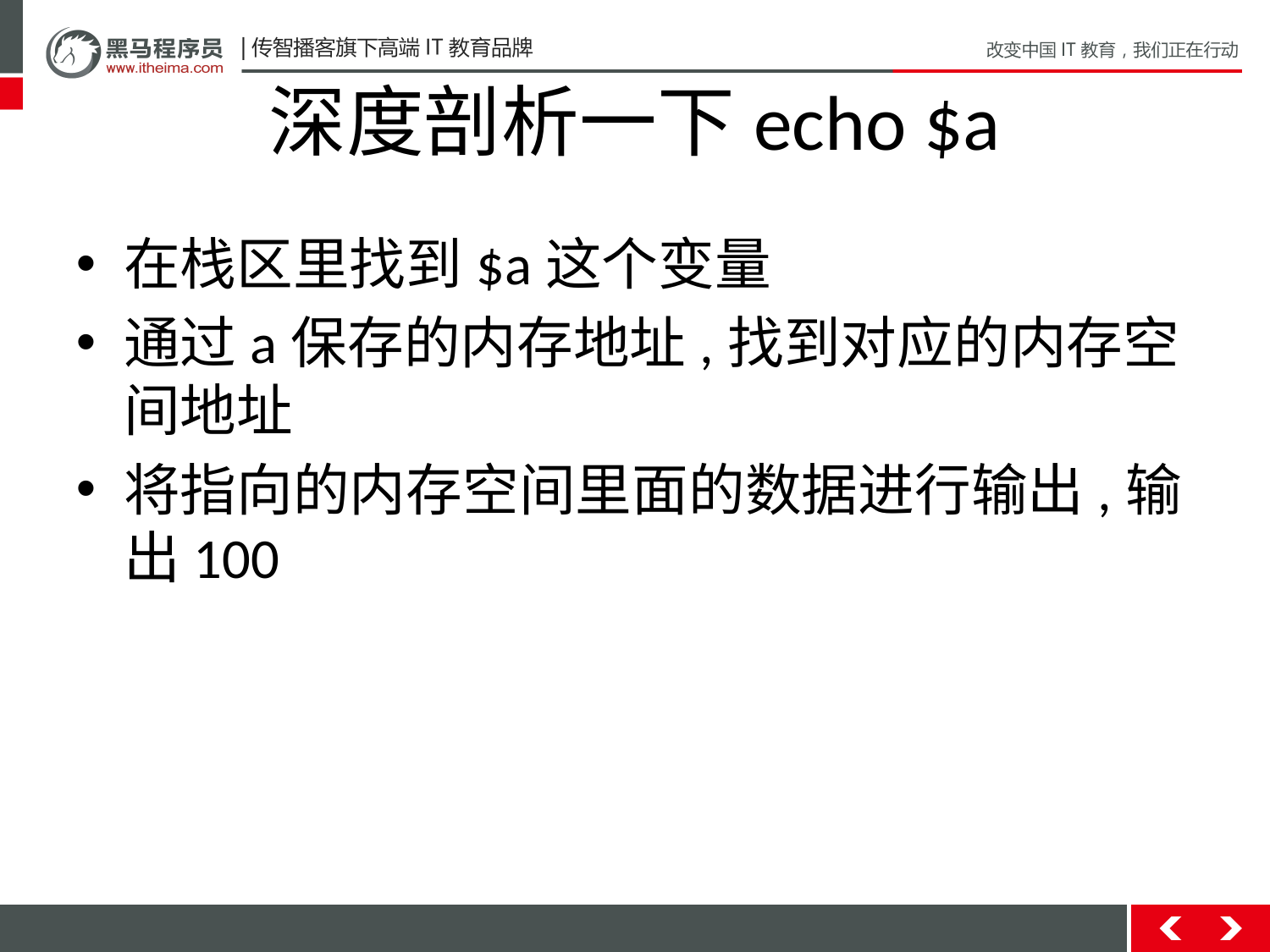

# 深度剖析一下echo $a
在栈区里找到$a这个变量
通过a保存的内存地址,找到对应的内存空间地址
将指向的内存空间里面的数据进行输出,输出100